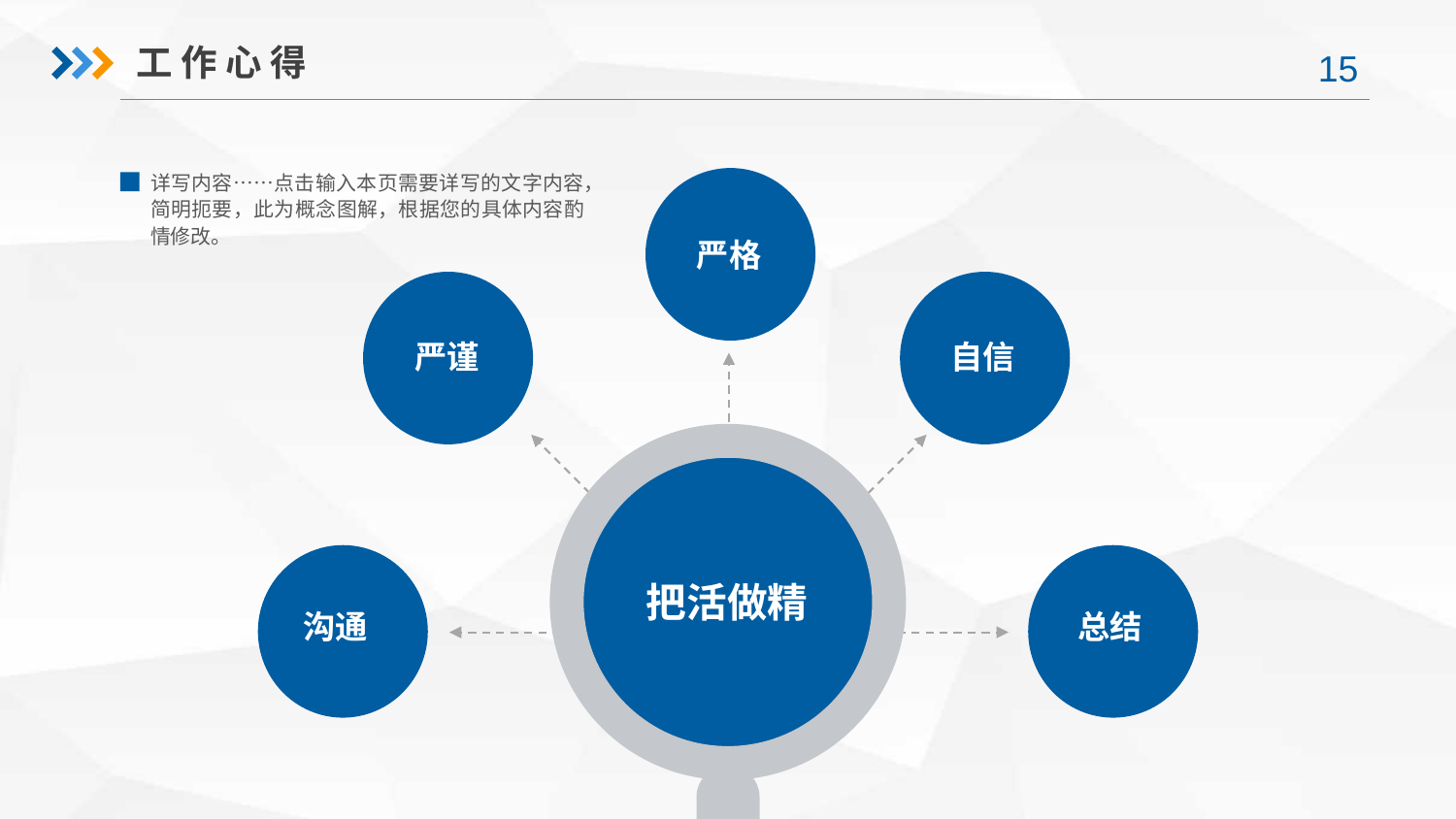

工 作 心 得

详写内容……点击输入本页需要详写的文字内容，简明扼要，此为概念图解，根据您的具体内容酌情修改。

严格

严谨
自信

把活做精
沟通
总结